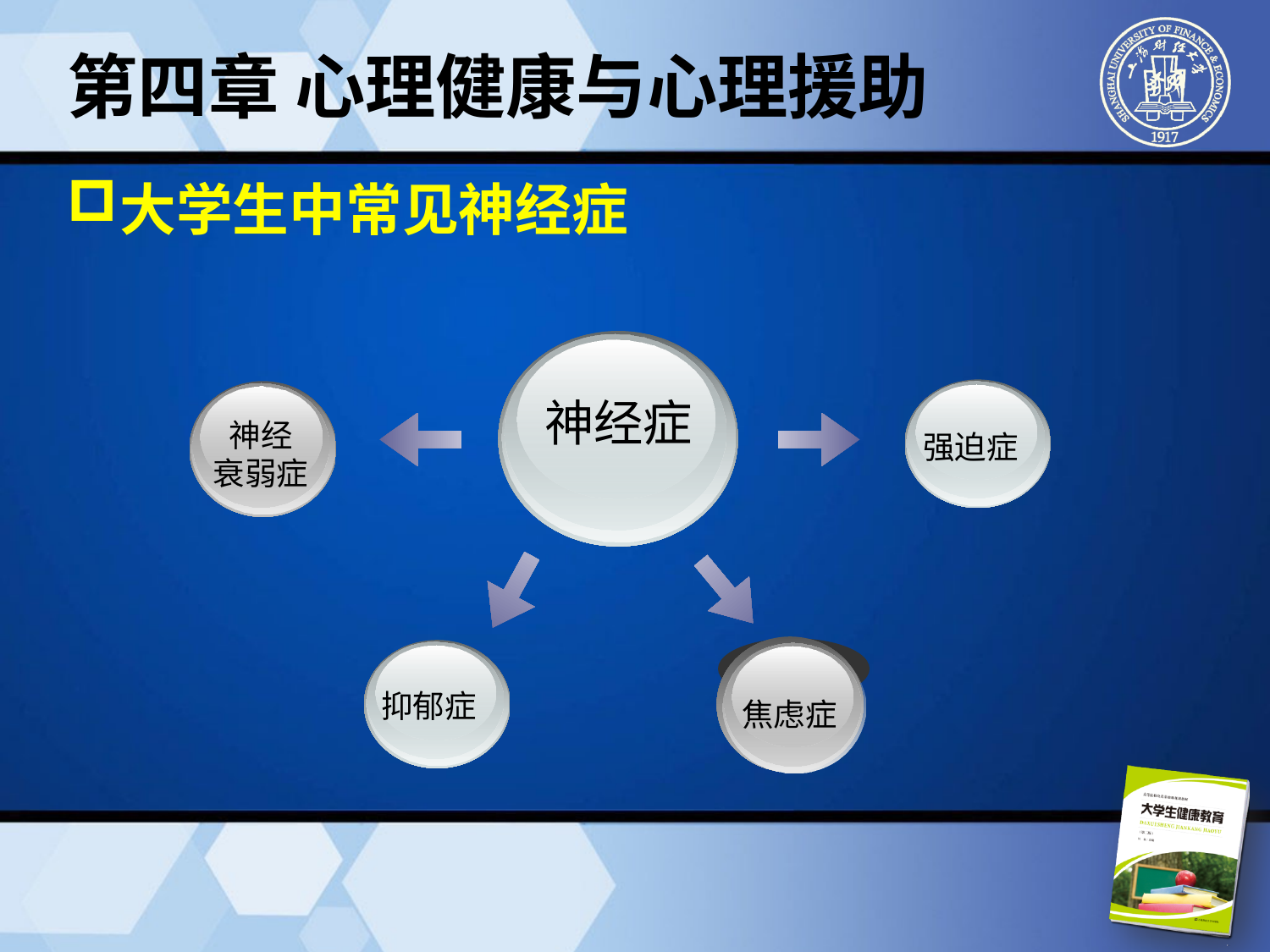

第四章 心理健康与心理援助
大学生中常见神经症

神经症

强迫症

神经
衰弱症

焦虑症

抑郁症